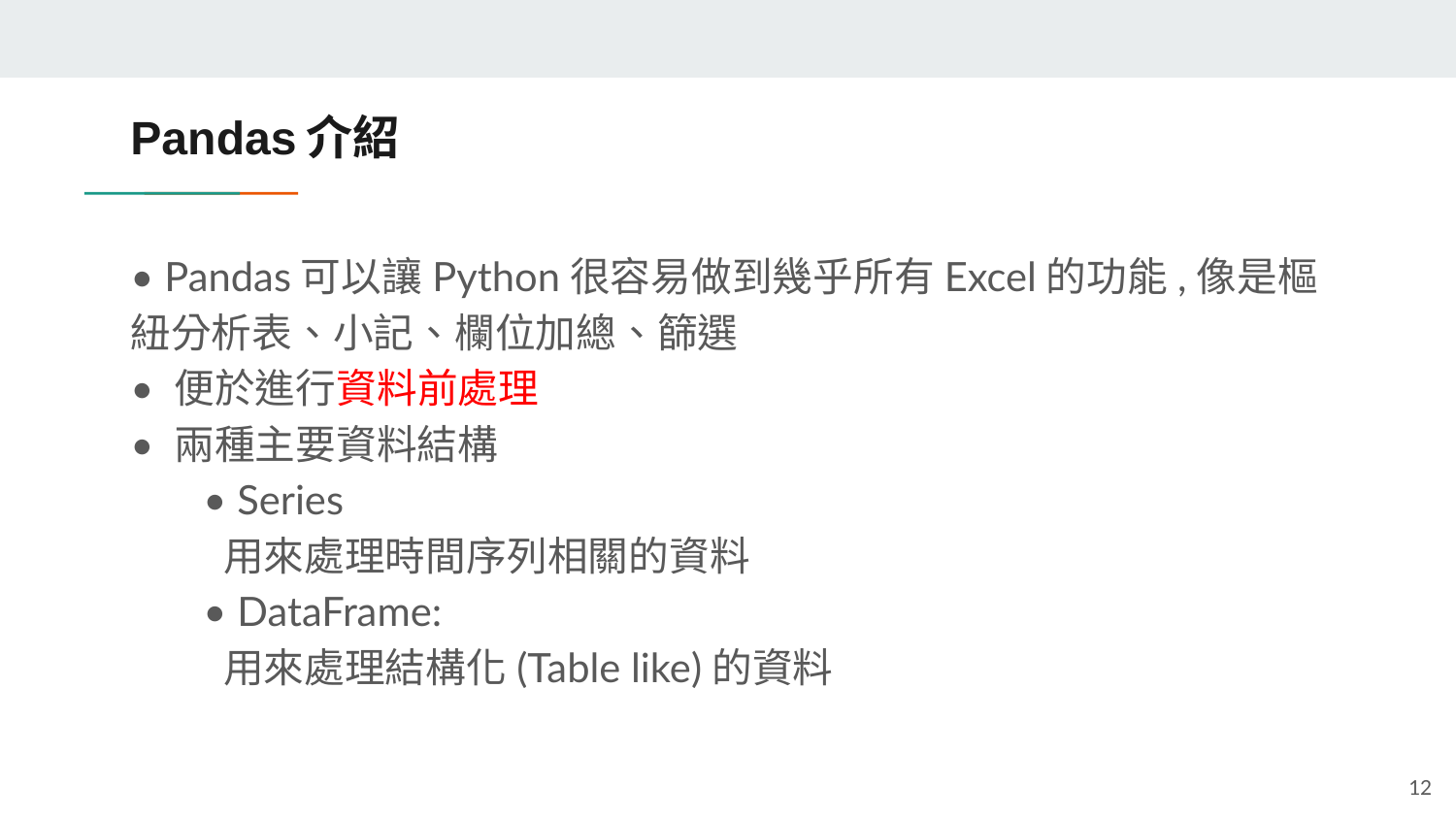

# Pandas介紹

• Pandas可以讓Python很容易做到幾乎所有Excel的功能,像是樞紐分析表、小記、欄位加總、篩選
• 便於進行資料前處理
• 兩種主要資料結構
• Series
 用來處理時間序列相關的資料
• DataFrame:
 用來處理結構化(Table like)的資料

12